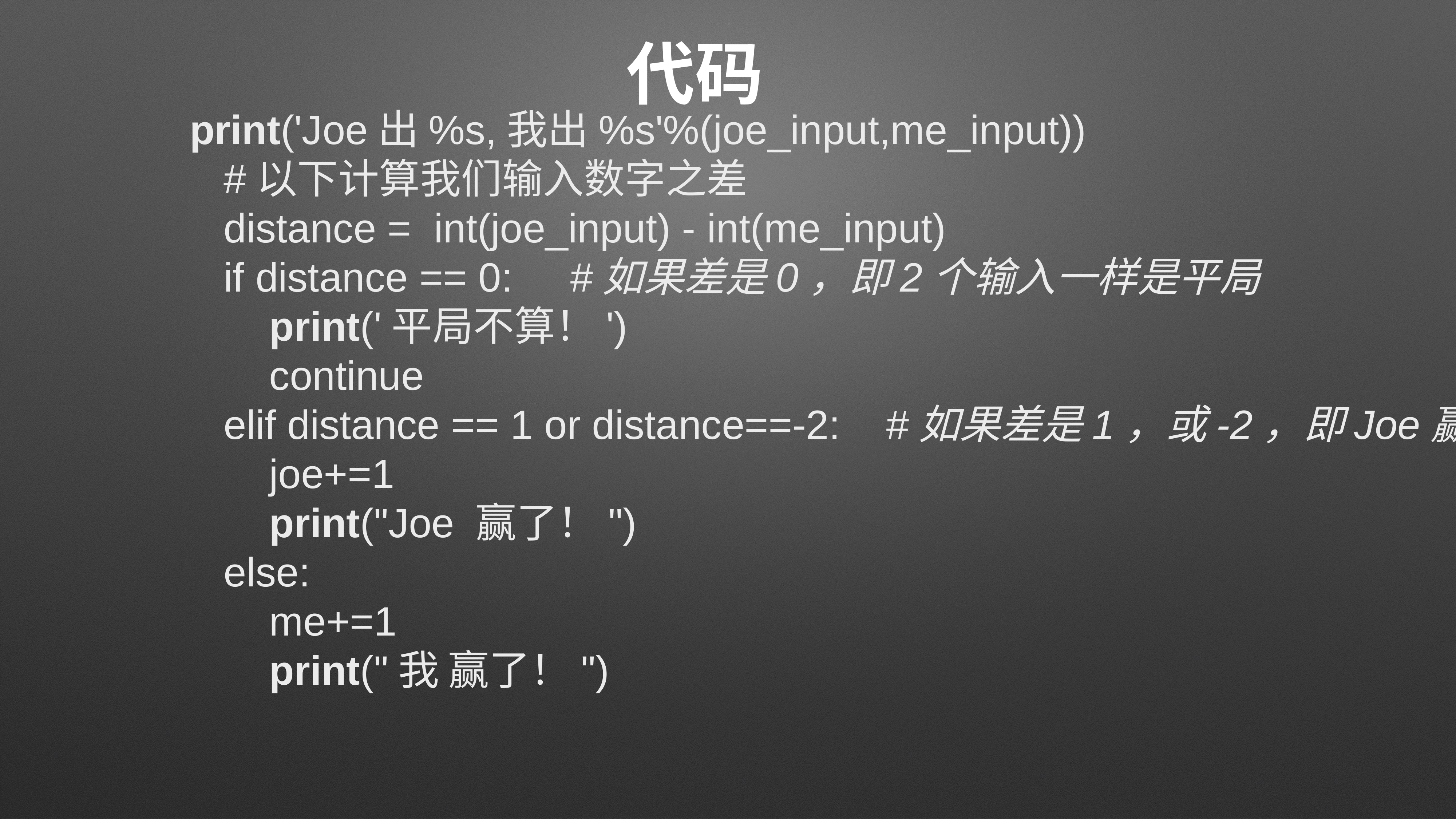

# 代码
 print('Joe出%s,我出%s'%(joe_input,me_input))
    #以下计算我们输入数字之差
    distance =  int(joe_input) - int(me_input)
    if distance == 0:     #如果差是0，即2个输入一样是平局
        print('平局不算！')
        continue
    elif distance == 1 or distance==-2:    #如果差是1，或-2，即Joe赢了
        joe+=1
        print("Joe 赢了！")
    else:
        me+=1
        print("我 赢了！")